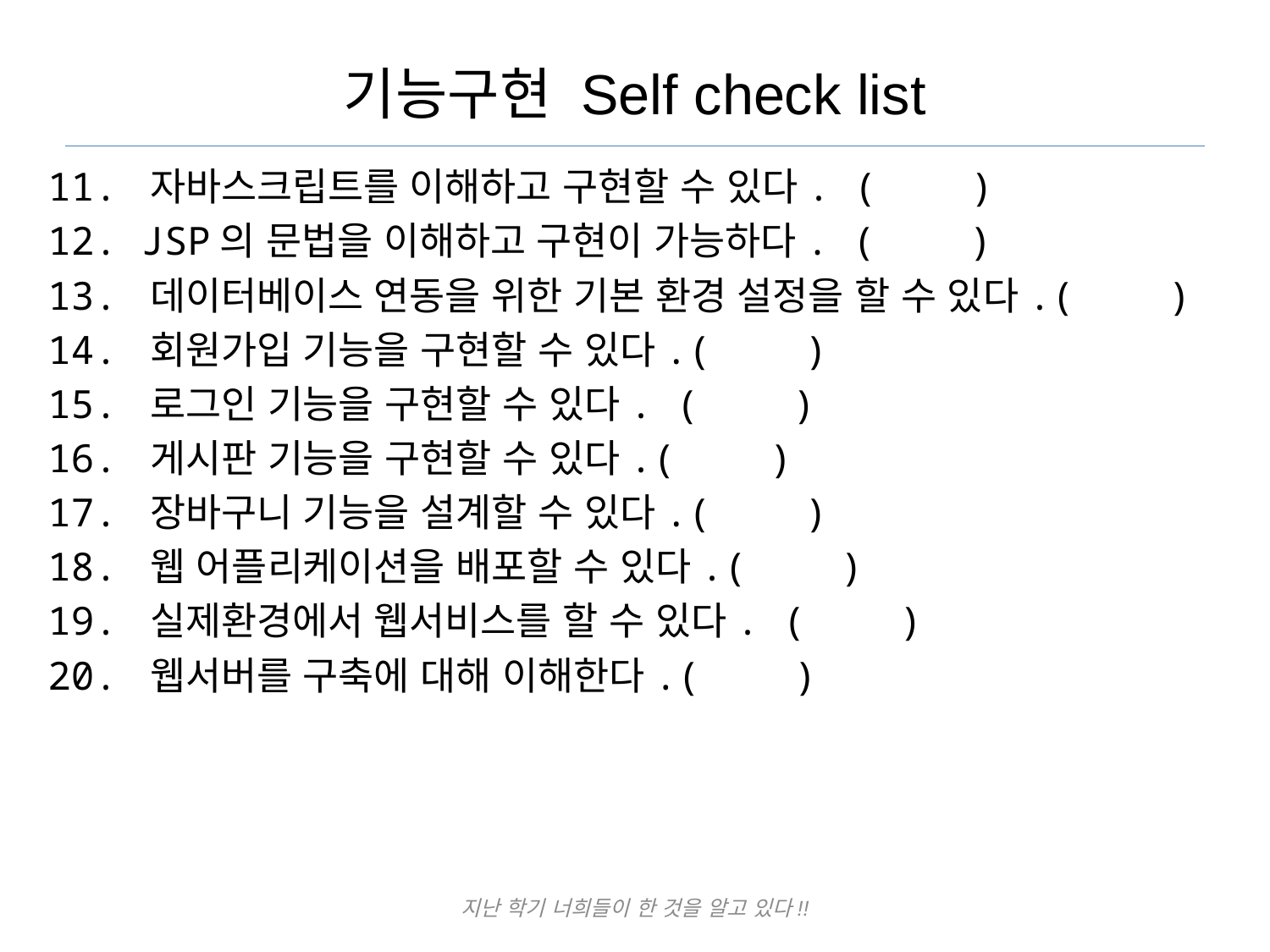

# 기능구현 Self check list
11. 자바스크립트를 이해하고 구현할 수 있다. (    )
12. JSP의 문법을 이해하고 구현이 가능하다. (    )
13. 데이터베이스 연동을 위한 기본 환경 설정을 할 수 있다.(    )
14. 회원가입 기능을 구현할 수 있다.(    )
15. 로그인 기능을 구현할 수 있다. (    )
16. 게시판 기능을 구현할 수 있다.(    )
17. 장바구니 기능을 설계할 수 있다.(    )
18. 웹 어플리케이션을 배포할 수 있다.(    )
19. 실제환경에서 웹서비스를 할 수 있다. (    )
20. 웹서버를 구축에 대해 이해한다.(    )
지난 학기 너희들이 한 것을 알고 있다!!